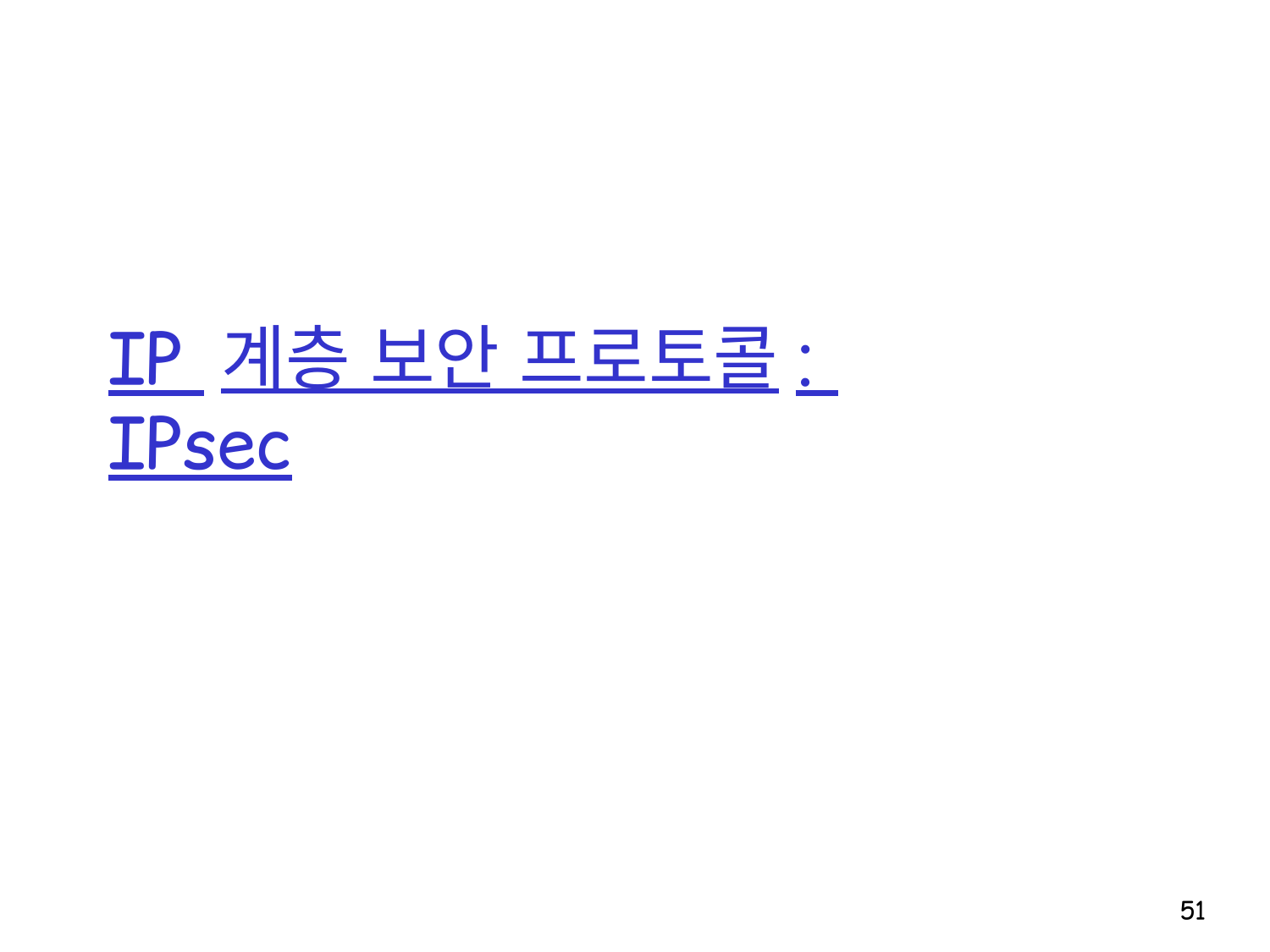

# IP 계층 보안 프로토콜: IPsec

51